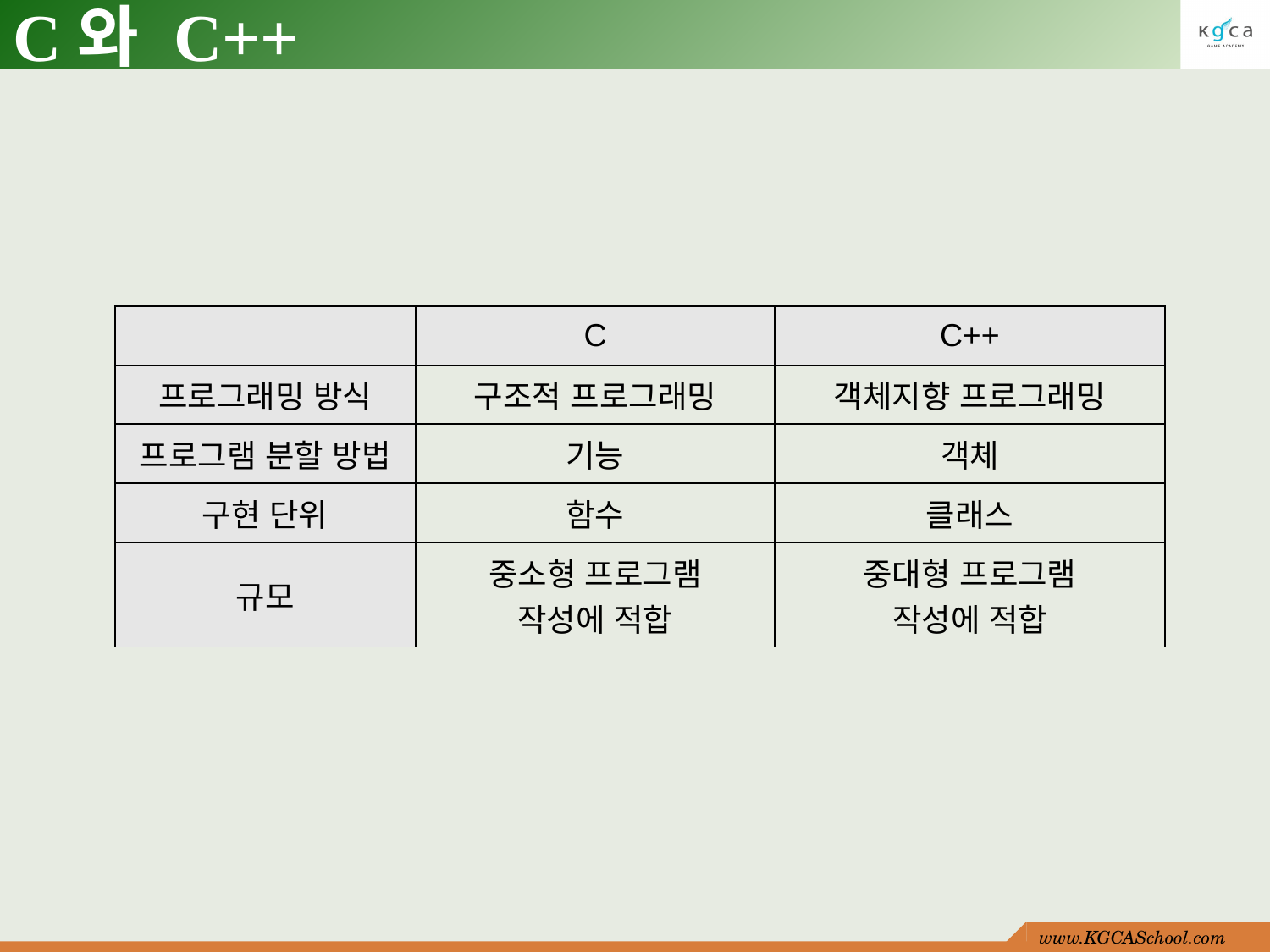

# C와 C++
|  | C | C++ |
| --- | --- | --- |
| 프로그래밍 방식 | 구조적 프로그래밍 | 객체지향 프로그래밍 |
| 프로그램 분할 방법 | 기능 | 객체 |
| 구현 단위 | 함수 | 클래스 |
| 규모 | 중소형 프로그램 작성에 적합 | 중대형 프로그램 작성에 적합 |